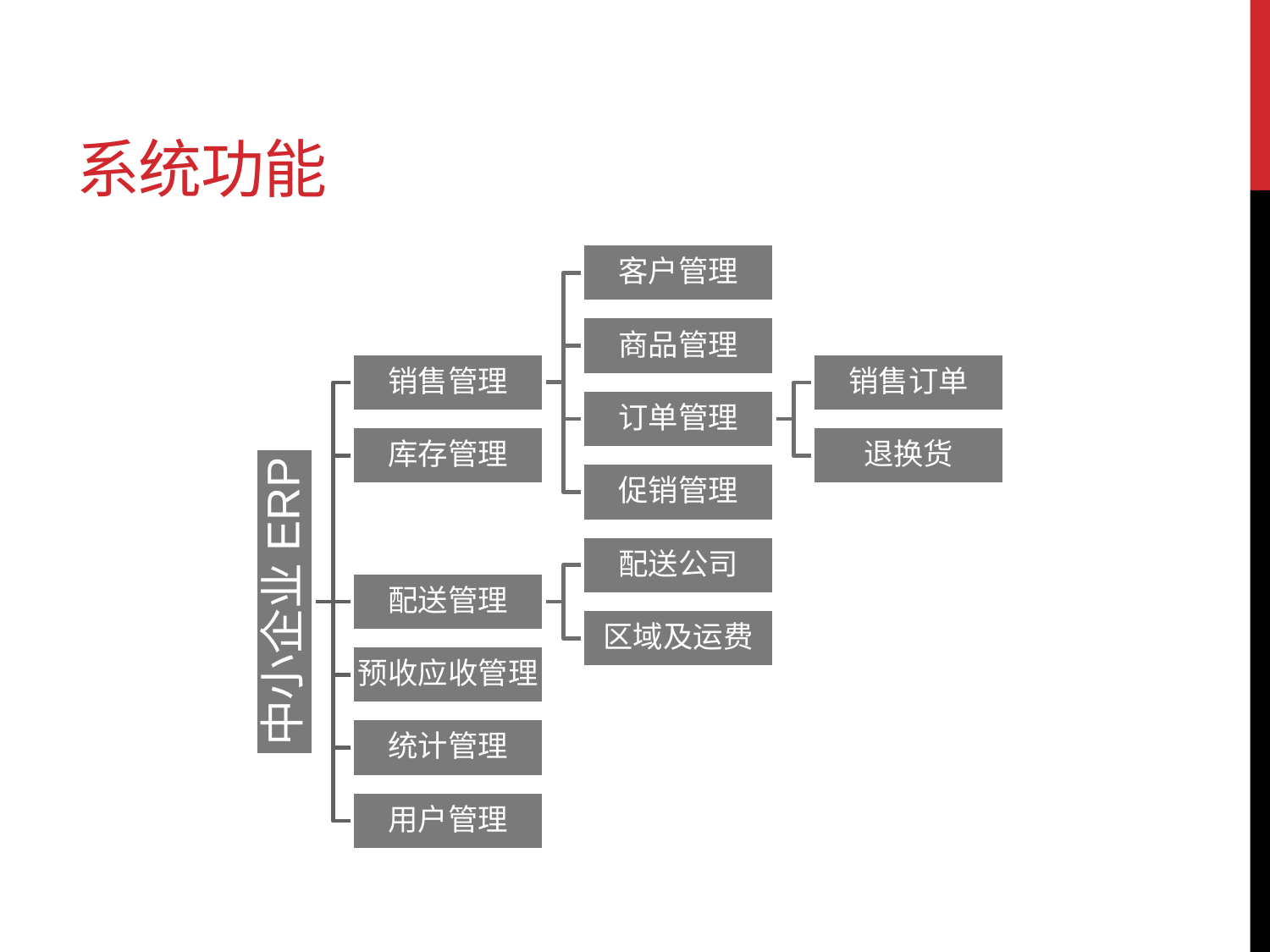

# 系统功能

中小企业ERP
销售管理
客户管理
商品管理
订单管理
销售订单
退换货
促销管理
库存管理
配送管理
配送公司
区域及运费
预收应收管理
统计管理
用户管理